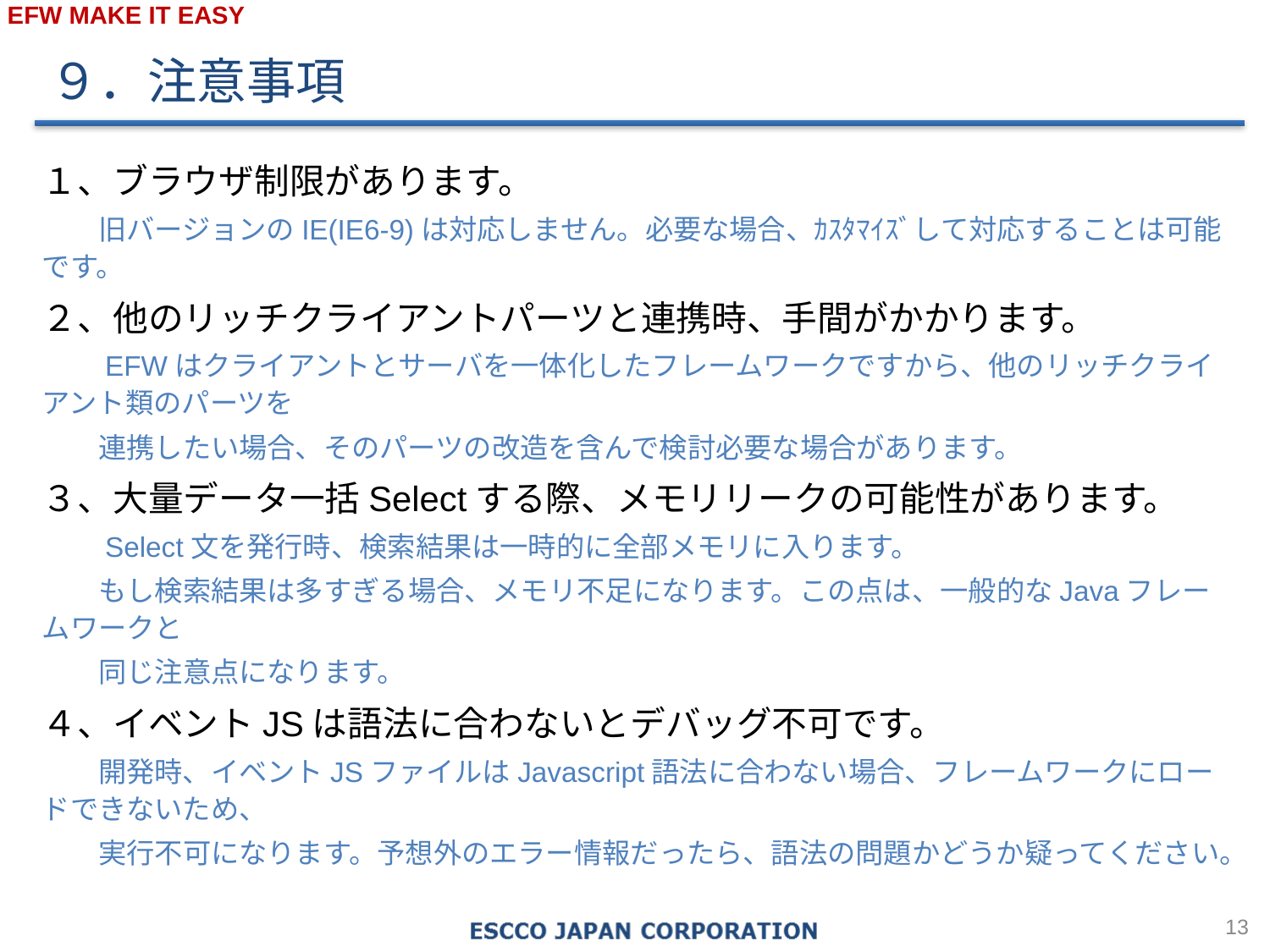

９．注意事項
１、ブラウザ制限があります。
　　旧バージョンのIE(IE6-9)は対応しません。必要な場合、ｶｽﾀﾏｲｽﾞして対応することは可能です。
２、他のリッチクライアントパーツと連携時、手間がかかります。
　　EFWはクライアントとサーバを一体化したフレームワークですから、他のリッチクライアント類のパーツを
　　連携したい場合、そのパーツの改造を含んで検討必要な場合があります。
３、大量データ一括Selectする際、メモリリークの可能性があります。
　　Select文を発行時、検索結果は一時的に全部メモリに入ります。
　　もし検索結果は多すぎる場合、メモリ不足になります。この点は、一般的なJavaフレームワークと
　　同じ注意点になります。
４、イベントJSは語法に合わないとデバッグ不可です。
　　開発時、イベントJSファイルはJavascript語法に合わない場合、フレームワークにロードできないため、
　　実行不可になります。予想外のエラー情報だったら、語法の問題かどうか疑ってください。
13